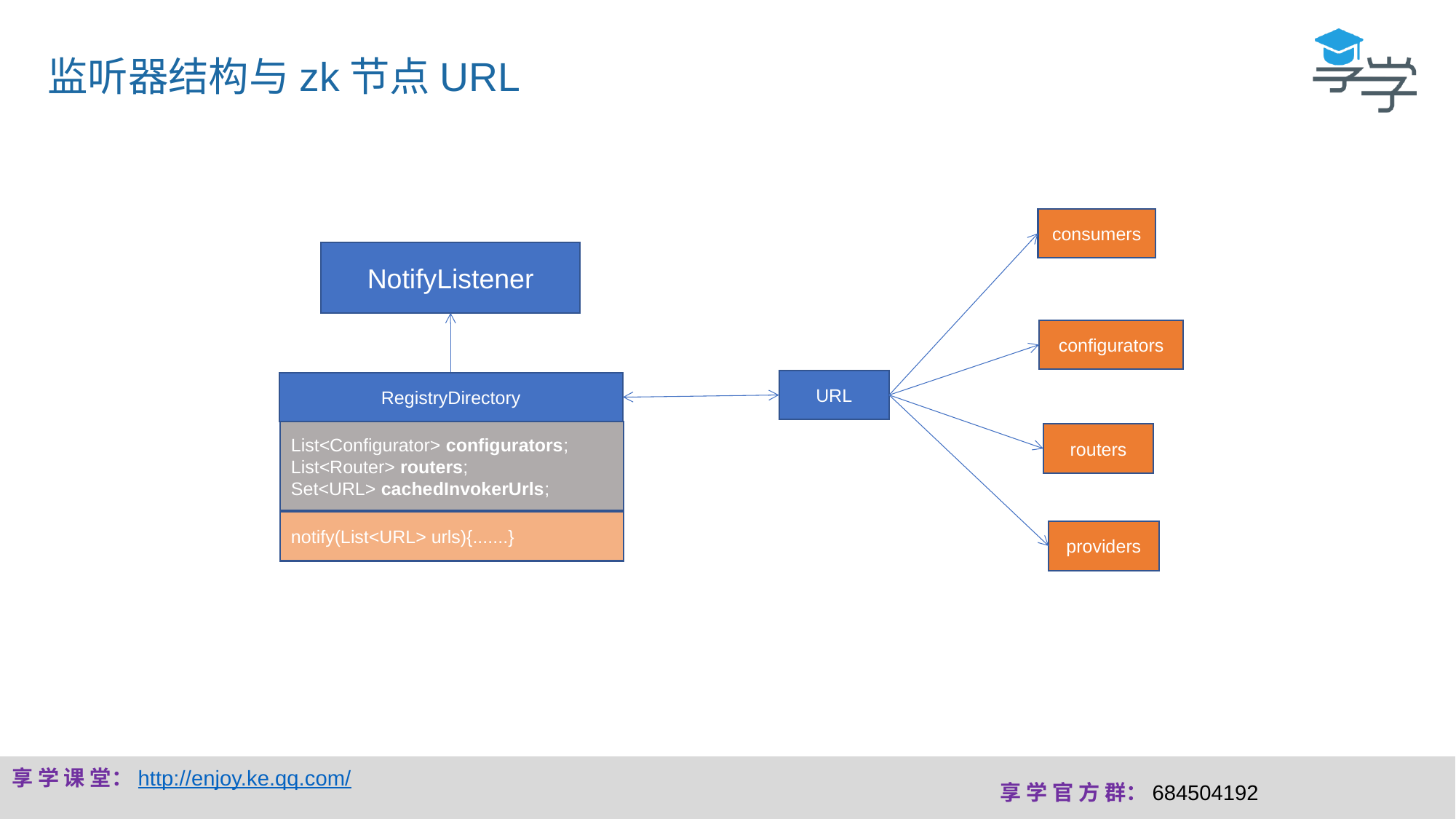

监听器结构与zk节点URL
consumers
NotifyListener
configurators
URL
RegistryDirectory
List<Configurator> configurators;
List<Router> routers;
Set<URL> cachedInvokerUrls;
routers
notify(List<URL> urls){.......}
providers